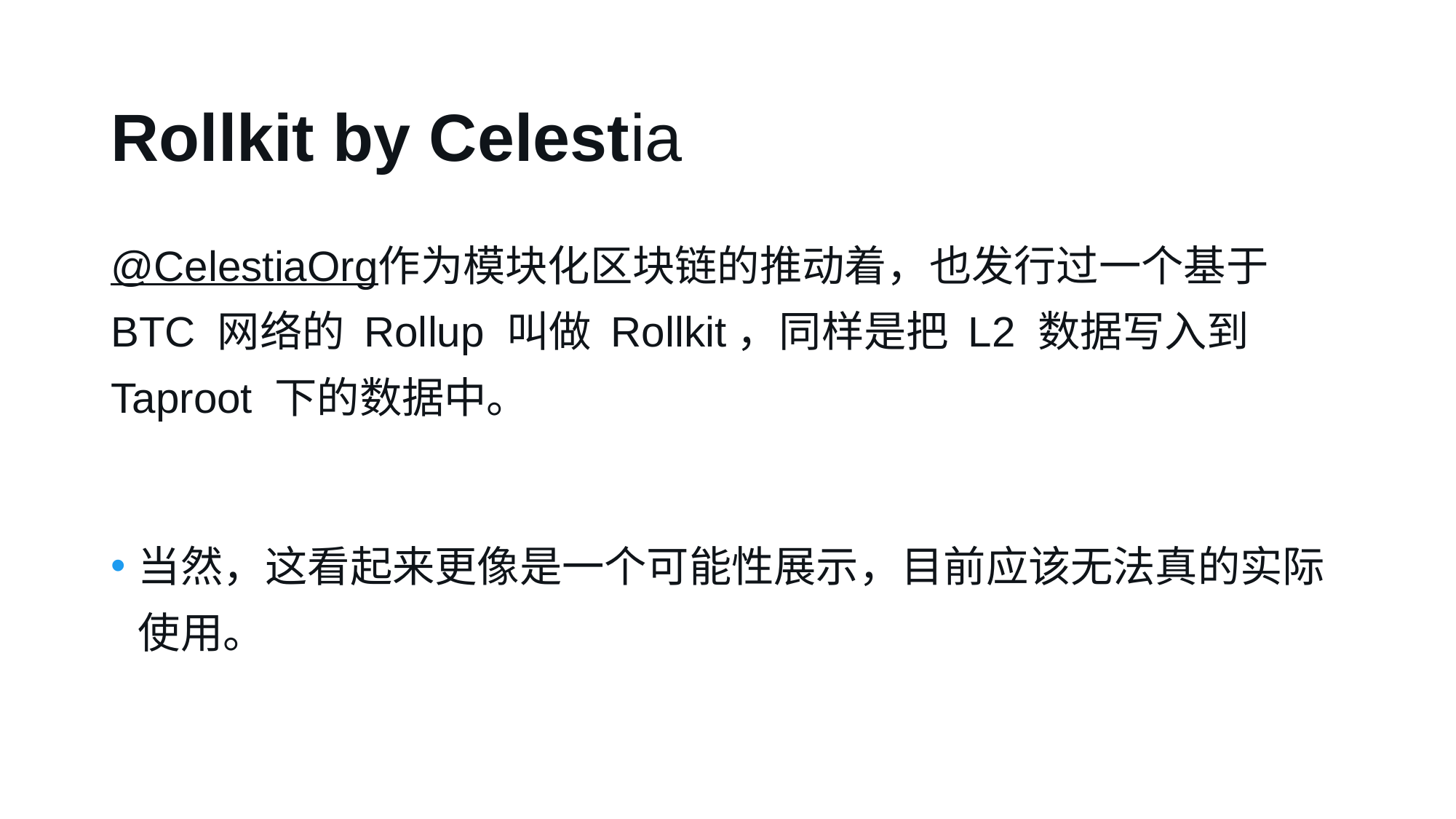

# Rollkit by Celestia
@CelestiaOrg作为模块化区块链的推动着，也发行过一个基于 BTC 网络的 Rollup 叫做 Rollkit，同样是把 L2 数据写入到 Taproot 下的数据中。

当然，这看起来更像是一个可能性展示，目前应该无法真的实际使用。